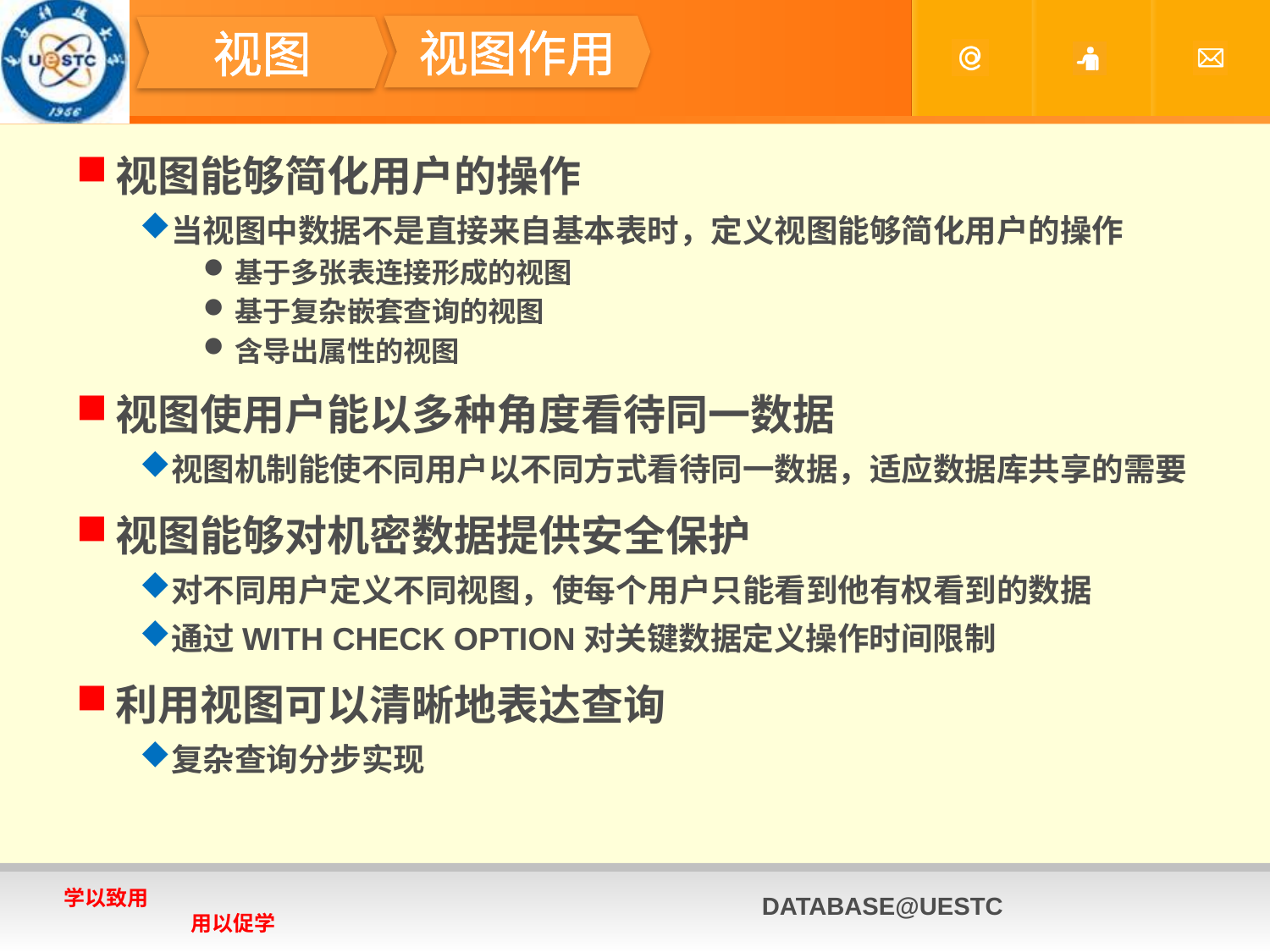

#
视图作用
视图
视图能够简化用户的操作
当视图中数据不是直接来自基本表时，定义视图能够简化用户的操作
基于多张表连接形成的视图
基于复杂嵌套查询的视图
含导出属性的视图
视图使用户能以多种角度看待同一数据
视图机制能使不同用户以不同方式看待同一数据，适应数据库共享的需要
视图能够对机密数据提供安全保护
对不同用户定义不同视图，使每个用户只能看到他有权看到的数据
通过WITH CHECK OPTION对关键数据定义操作时间限制
利用视图可以清晰地表达查询
复杂查询分步实现